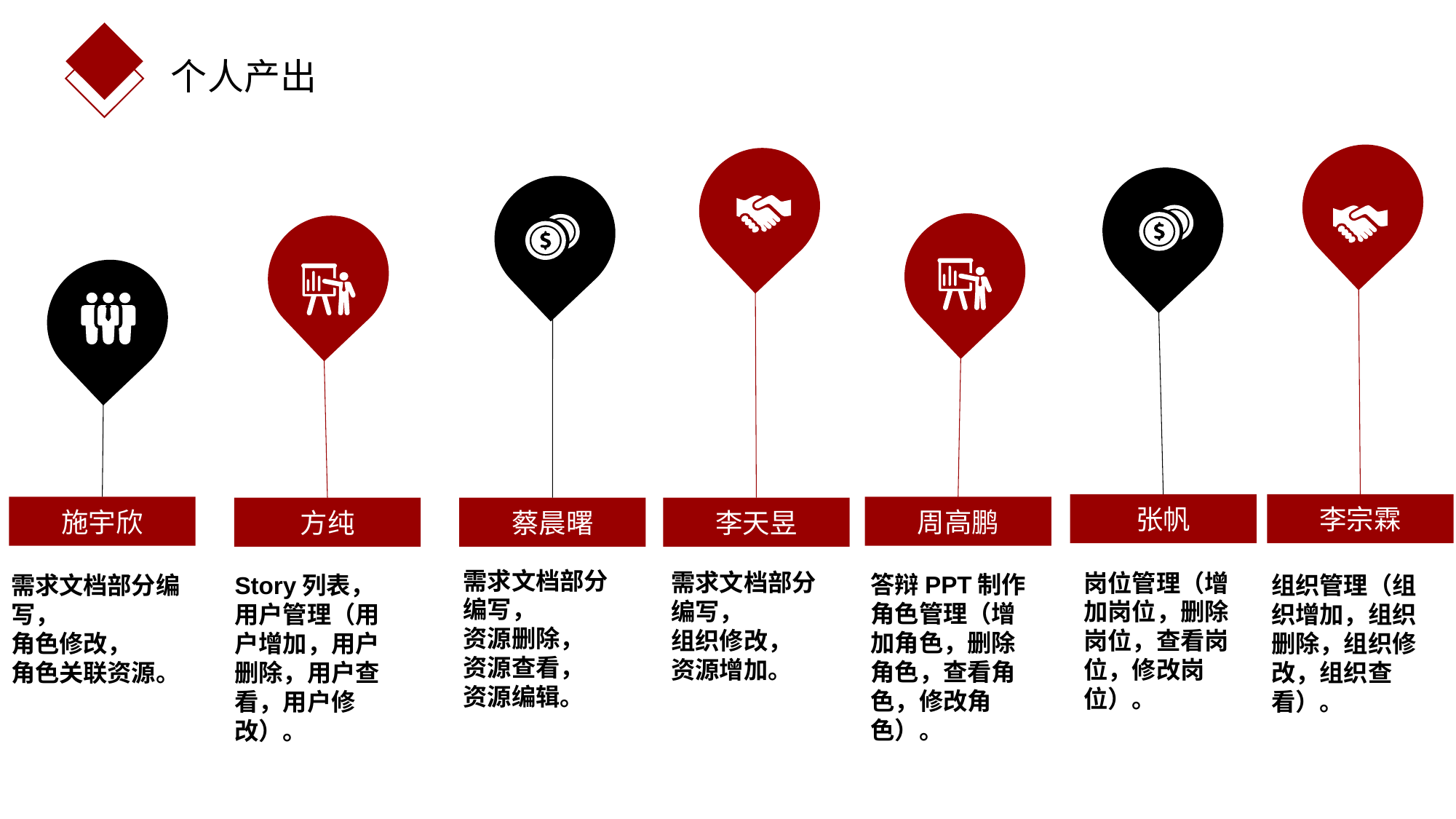

个人产出

张帆
李宗霖
周高鹏
岗位管理（增加岗位，删除岗位，查看岗位，修改岗位）。
答辩PPT制作
角色管理（增加角色，删除角色，查看角色，修改角色）。
组织管理（组织增加，组织删除，组织修改，组织查看）。

施宇欣
方纯
李天昱
蔡晨曙
需求文档部分编写，
资源删除，
资源查看，
资源编辑。
需求文档部分编写，
组织修改，
资源增加。
需求文档部分编写，
角色修改，
角色关联资源。
Story列表，
用户管理（用户增加，用户删除，用户查看，用户修改）。